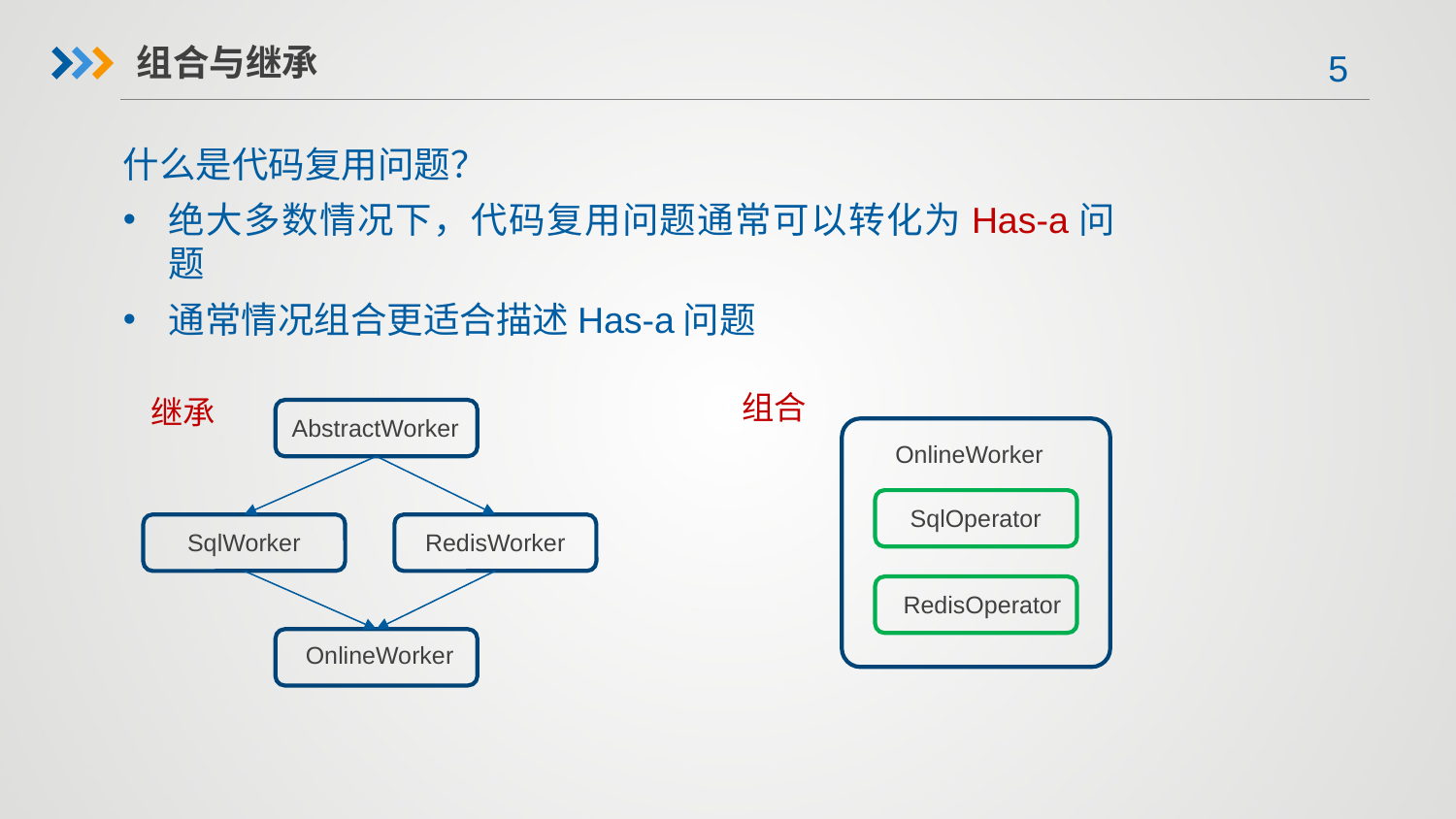

组合与继承
什么是代码复用问题？
绝大多数情况下，代码复用问题通常可以转化为Has-a问题
通常情况组合更适合描述Has-a问题
组合
继承

AbstractWorker

SqlWorker
RedisWorker

OnlineWorker

OnlineWorker

SqlOperator

RedisOperator